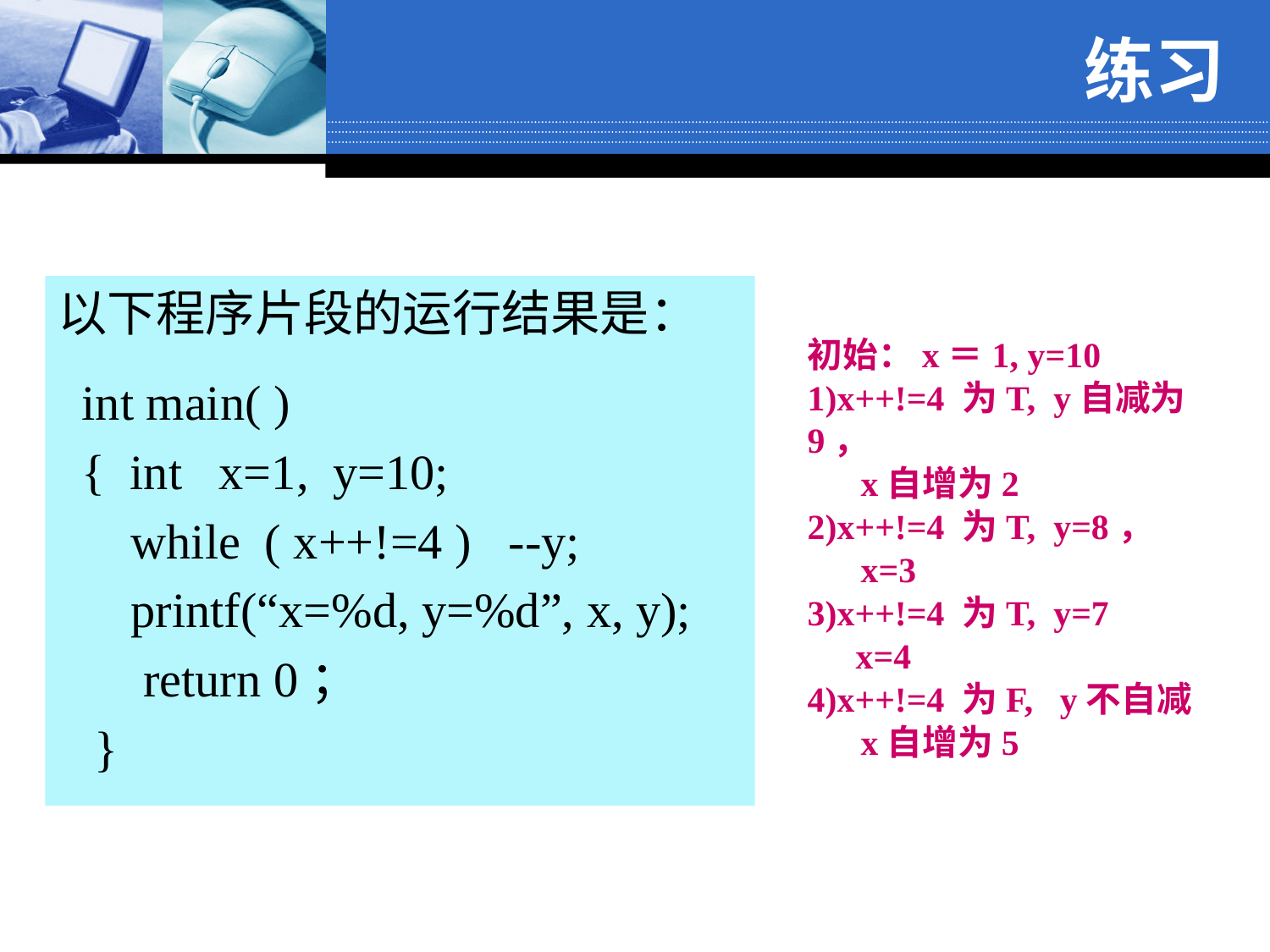

# 练习
以下程序片段的运行结果是：

int main( )
{  int   x=1,  y=10;
    while  ( x++!=4 )   --y;
    printf(“x=%d, y=%d”, x, y);
     return 0；
 }
初始：x＝1, y=10
x++!=4 为T,  y自减为9，
      x自增为2
x++!=4 为T,  y=8，
      x=3
x++!=4 为T,  y=7
      x=4
x++!=4 为F,   y不自减
      x自增为5